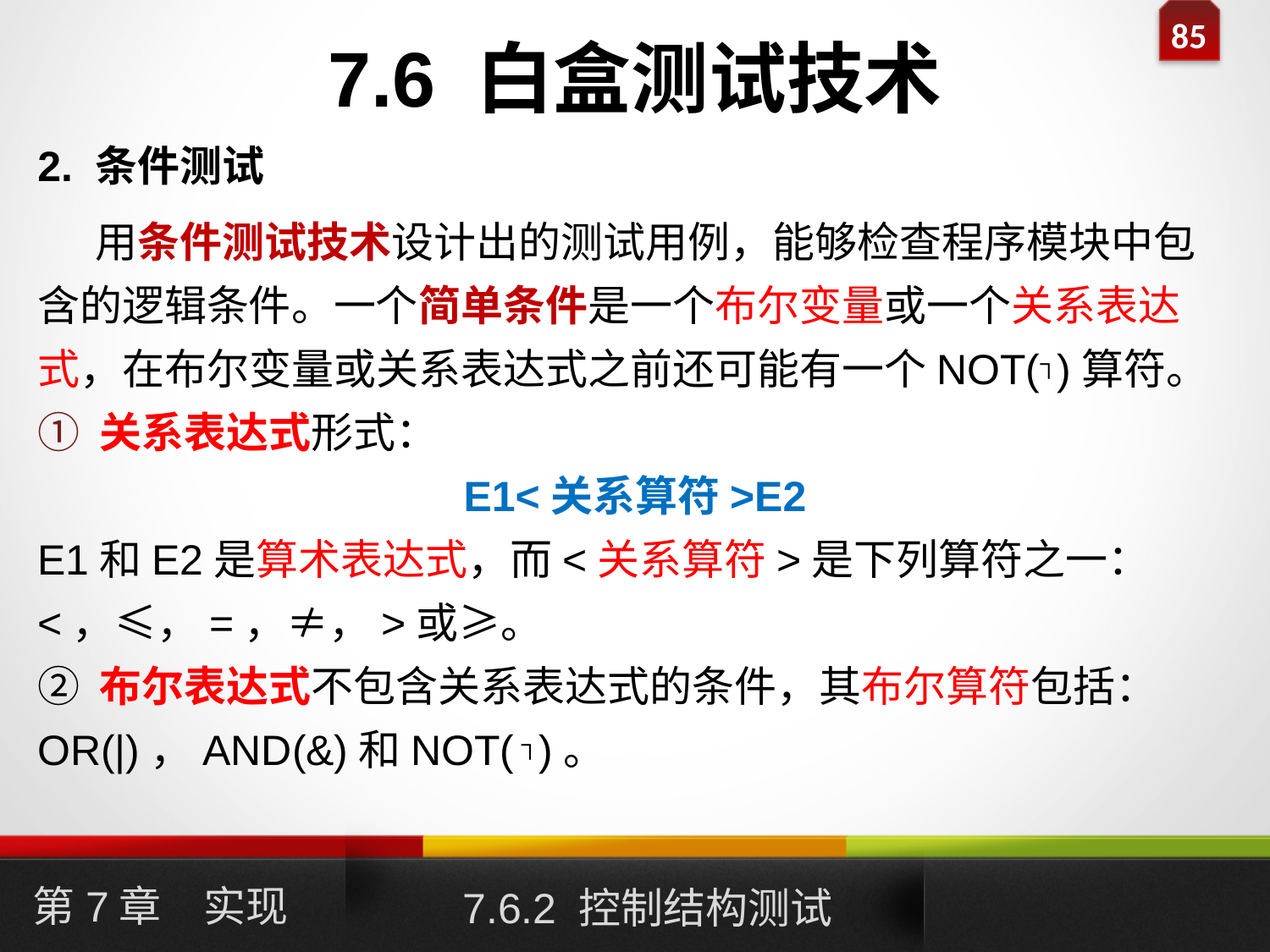

# 7.6 白盒测试技术
2. 条件测试
     用条件测试技术设计出的测试用例，能够检查程序模块中包含的逻辑条件。一个简单条件是一个布尔变量或一个关系表达式，在布尔变量或关系表达式之前还可能有一个NOT(┐)算符。
① 关系表达式形式：
E1<关系算符>E2
E1和E2是算术表达式，而<关系算符>是下列算符之一：<，≤，=，≠，>或≥。
② 布尔表达式不包含关系表达式的条件，其布尔算符包括：OR(|)，AND(&)和NOT( ┐)。
第7章　实现
7.6.2 控制结构测试